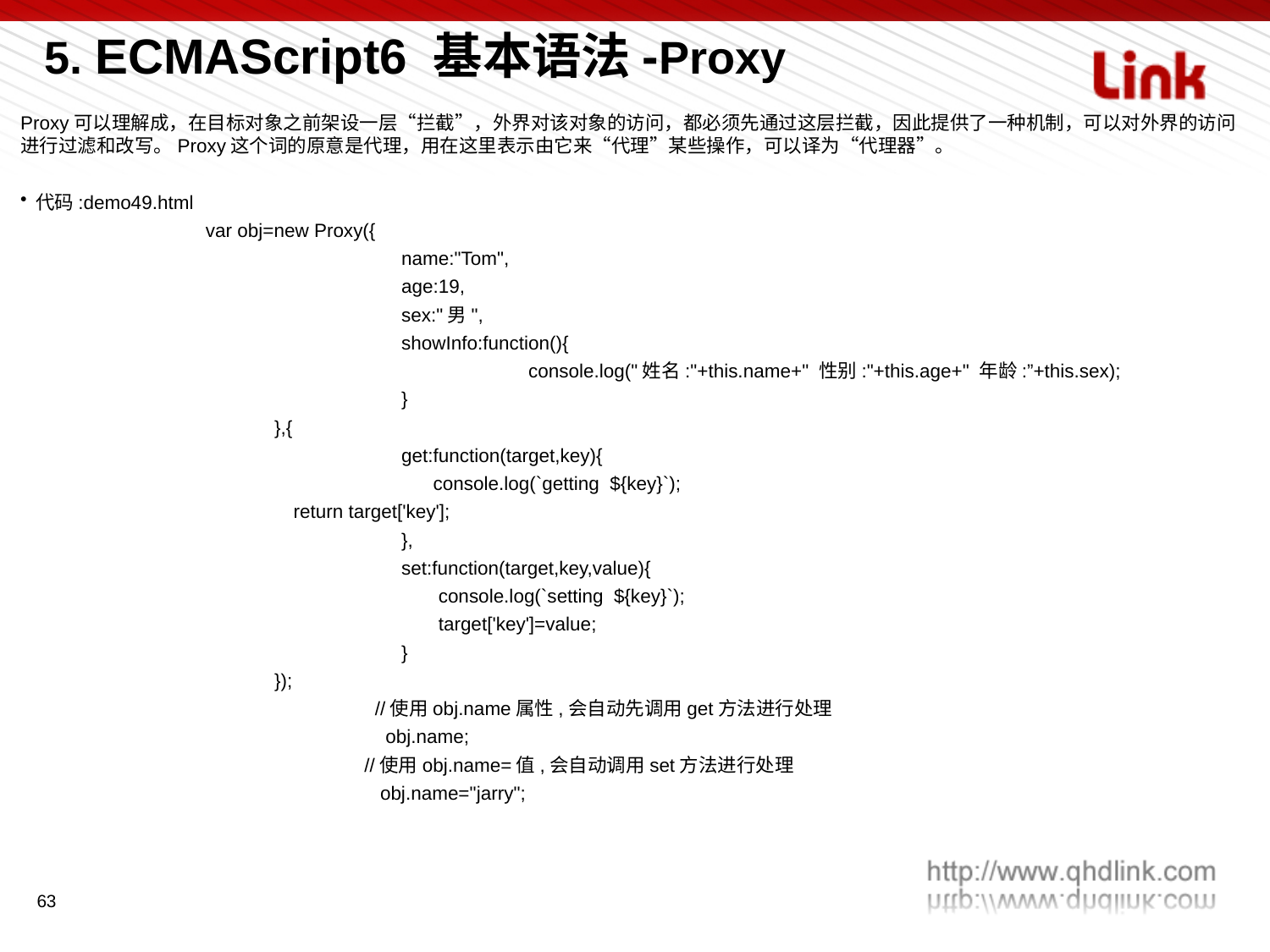

5. ECMAScript6 基本语法-Proxy
Proxy可以理解成，在目标对象之前架设一层“拦截”，外界对该对象的访问，都必须先通过这层拦截，因此提供了一种机制，可以对外界的访问进行过滤和改写。Proxy这个词的原意是代理，用在这里表示由它来“代理”某些操作，可以译为“代理器”。

代码:demo49.html
                                   var obj=new Proxy({
			name:"Tom",
			age:19,
			sex:"男",
			showInfo:function(){
				console.log("姓名:"+this.name+" 性别:"+this.age+" 年龄:”+this.sex);
			}
		},{
			get:function(target,key){
                                                                              console.log(`getting  ${key}`);
                              return target['key'];
			},
			set:function(target,key,value){
                                                                               console.log(`setting  ${key}`);
                                                                               target['key']=value;
			}
		});
		                   //使用obj.name属性,会自动先调用get方法进行处理
		                     obj.name;
		                 //使用obj.name=值,会自动调用set方法进行处理
		                    obj.name="jarry";

63